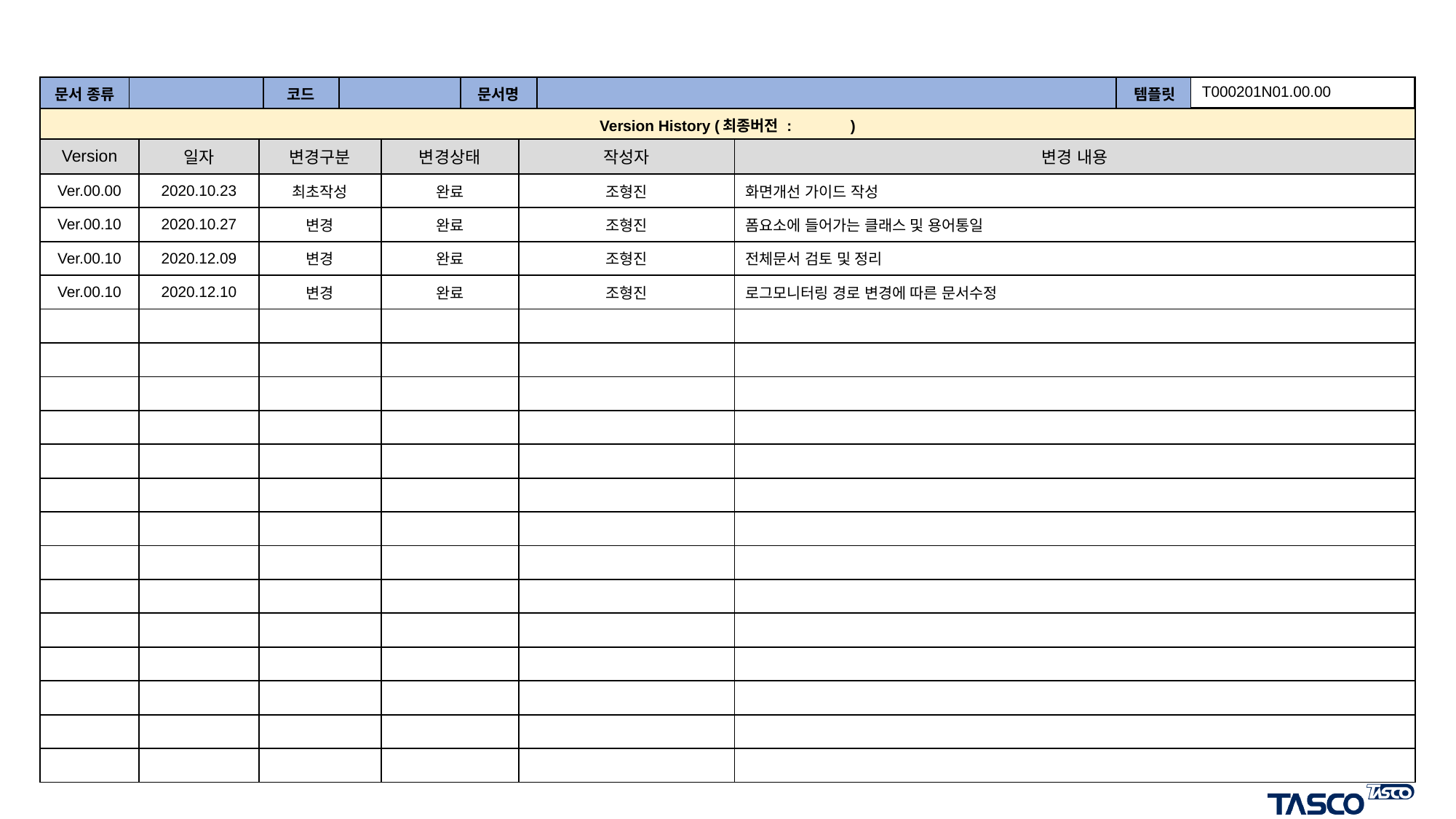

#

T000201N01.00.00

| Version | 일자 | 변경구분 | 변경상태 | 작성자 | 변경 내용 |
| --- | --- | --- | --- | --- | --- |
| Ver.00.00 | 2020.10.23 | 최초작성 | 완료 | 조형진 | 화면개선 가이드 작성 |
| Ver.00.10 | 2020.10.27 | 변경 | 완료 | 조형진 | 폼요소에 들어가는 클래스 및 용어통일 |
| Ver.00.10 | 2020.12.09 | 변경 | 완료 | 조형진 | 전체문서 검토 및 정리 |
| Ver.00.10 | 2020.12.10 | 변경 | 완료 | 조형진 | 로그모니터링 경로 변경에 따른 문서수정 |
|  |  |  |  |  |  |
|  |  |  |  |  |  |
|  |  |  |  |  |  |
|  |  |  |  |  |  |
|  |  |  |  |  |  |
|  |  |  |  |  |  |
|  |  |  |  |  |  |
|  |  |  |  |  |  |
|  |  |  |  |  |  |
|  |  |  |  |  |  |
|  |  |  |  |  |  |
|  |  |  |  |  |  |
|  |  |  |  |  |  |
|  |  |  |  |  |  |